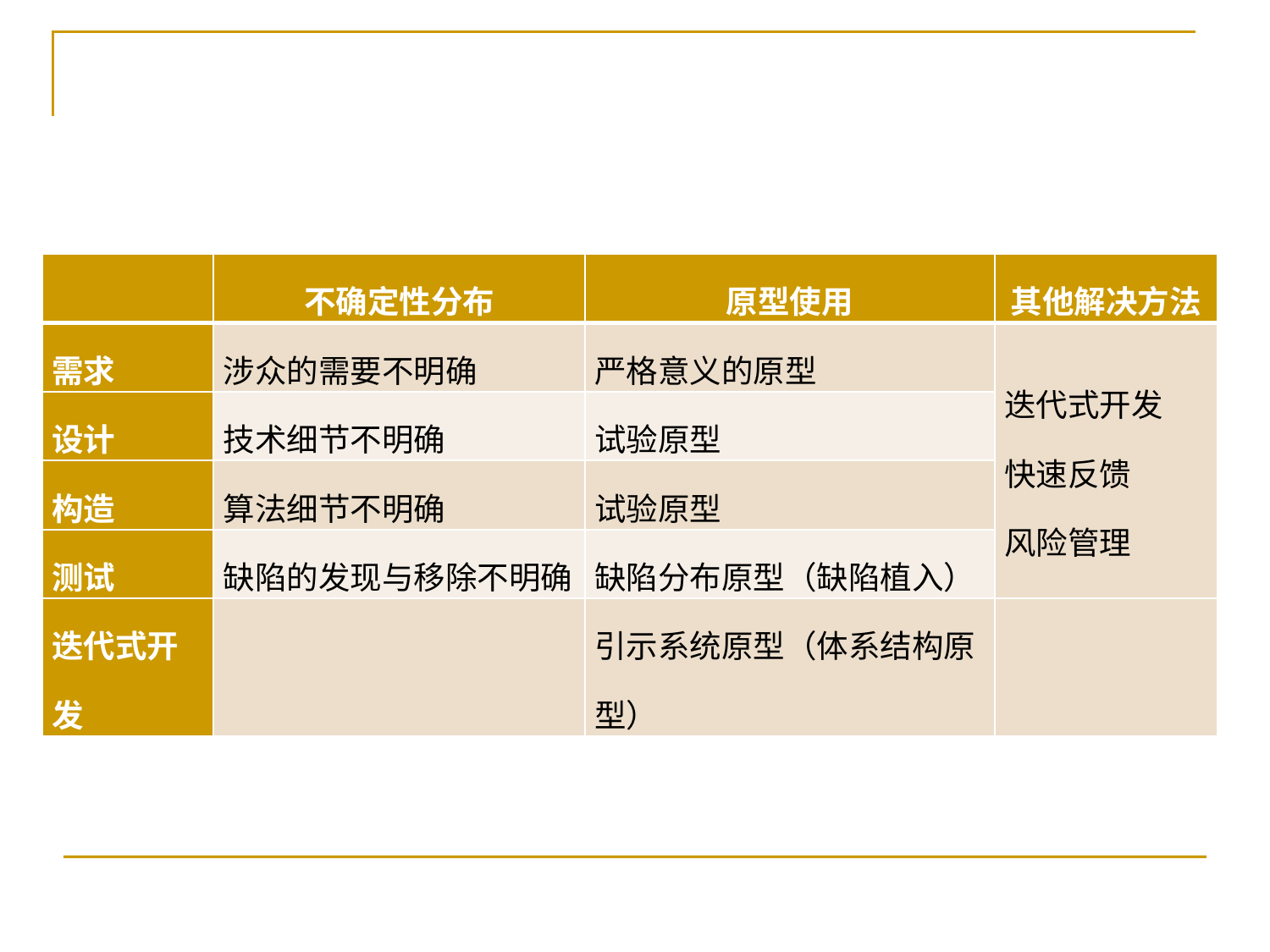

#
|  | 不确定性分布 | 原型使用 | 其他解决方法 |
| --- | --- | --- | --- |
| 需求 | 涉众的需要不明确 | 严格意义的原型 | 迭代式开发 快速反馈 风险管理 |
| 设计 | 技术细节不明确 | 试验原型 |  |
| 构造 | 算法细节不明确 | 试验原型 |  |
| 测试 | 缺陷的发现与移除不明确 | 缺陷分布原型（缺陷植入） |  |
| 迭代式开发 |  | 引示系统原型（体系结构原型） |  |